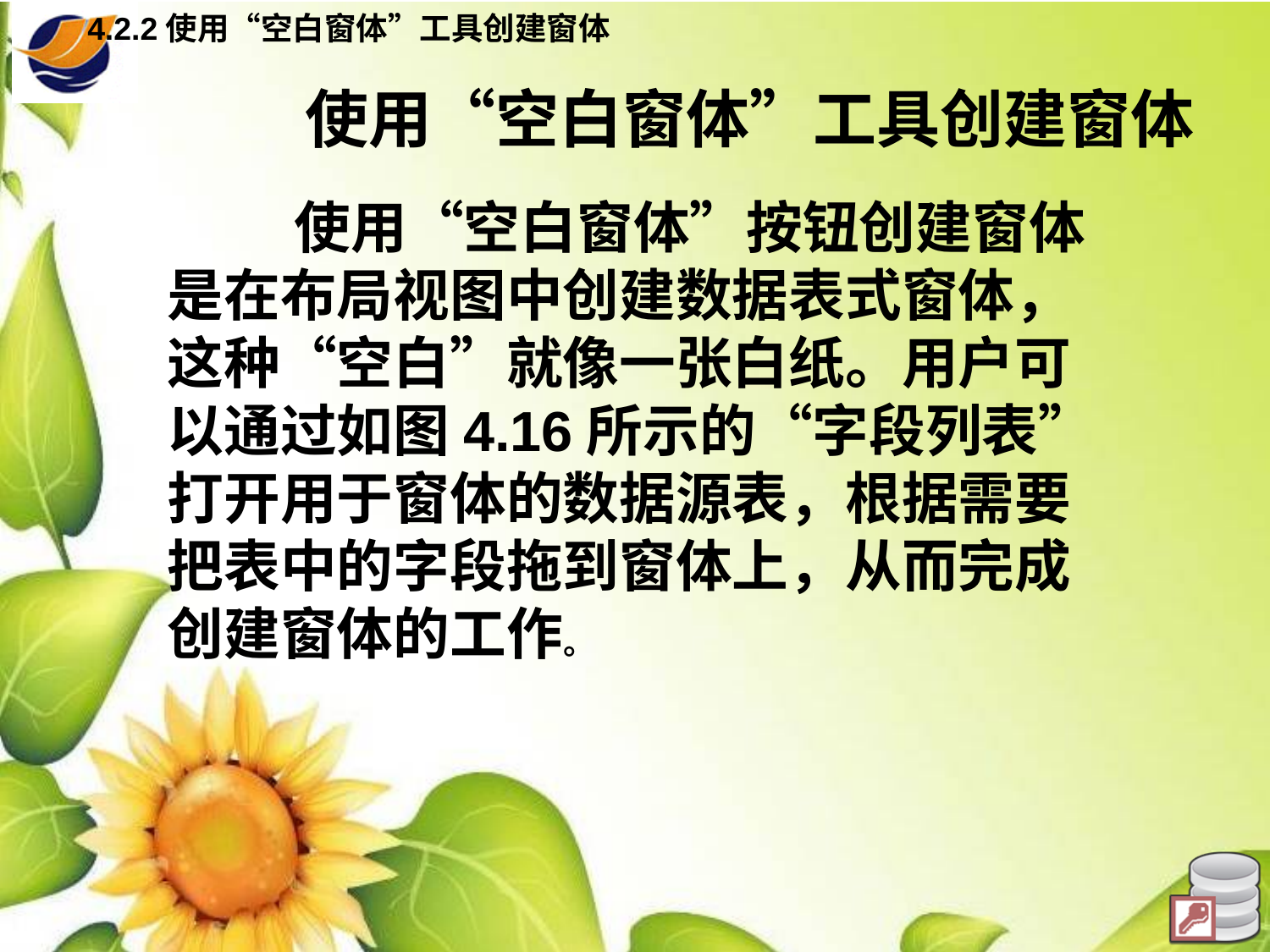

4.2.2使用“空白窗体”工具创建窗体
# 使用“空白窗体”工具创建窗体
	使用“空白窗体”按钮创建窗体是在布局视图中创建数据表式窗体，这种“空白”就像一张白纸。用户可以通过如图4.16所示的“字段列表”打开用于窗体的数据源表，根据需要把表中的字段拖到窗体上，从而完成创建窗体的工作。